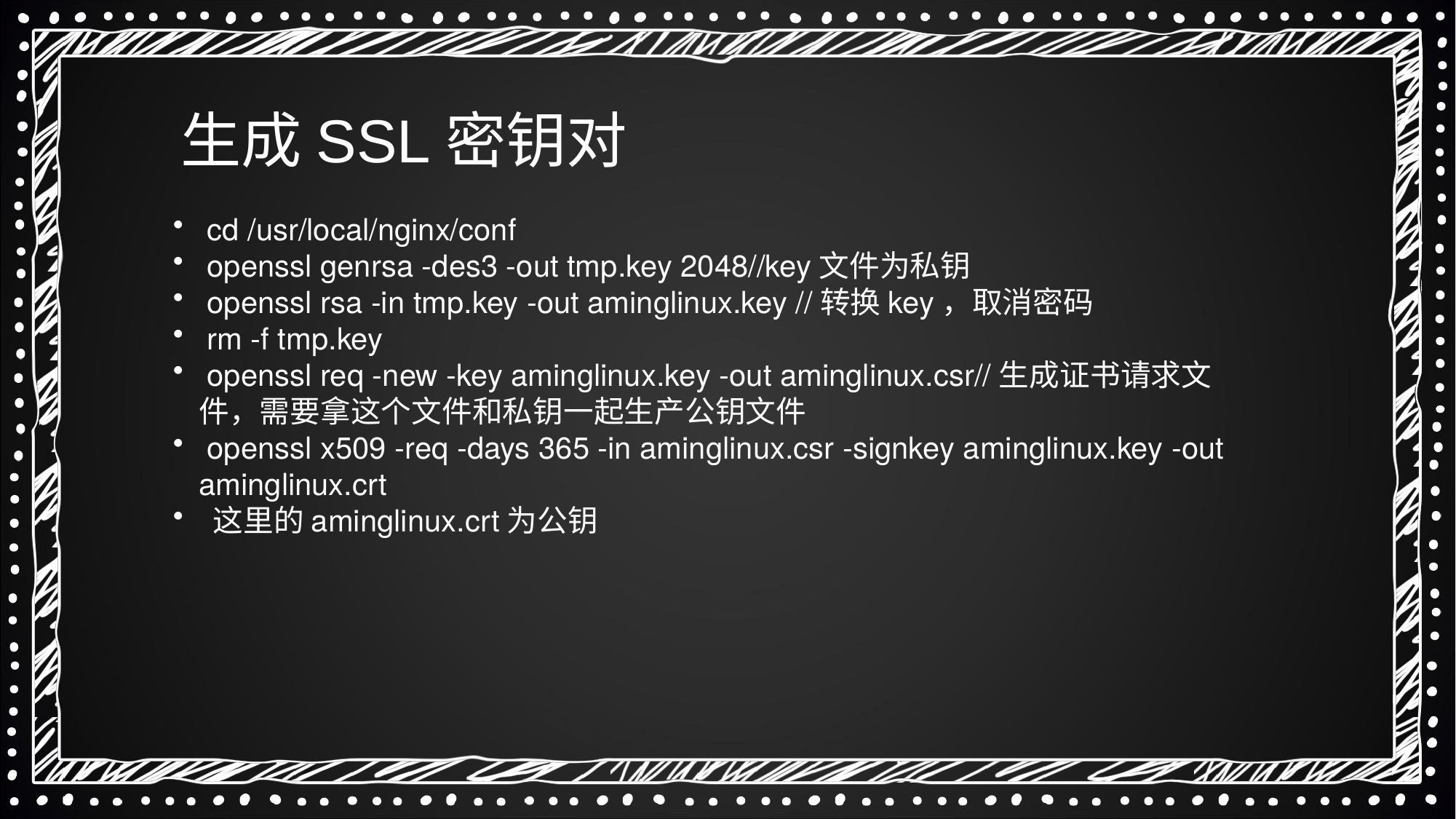

生成SSL密钥对
 cd /usr/local/nginx/conf
 openssl genrsa -des3 -out tmp.key 2048//key文件为私钥
 openssl rsa -in tmp.key -out aminglinux.key //转换key，取消密码
 rm -f tmp.key
 openssl req -new -key aminglinux.key -out aminglinux.csr//生成证书请求文件，需要拿这个文件和私钥一起生产公钥文件
 openssl x509 -req -days 365 -in aminglinux.csr -signkey aminglinux.key -out aminglinux.crt
 这里的aminglinux.crt为公钥